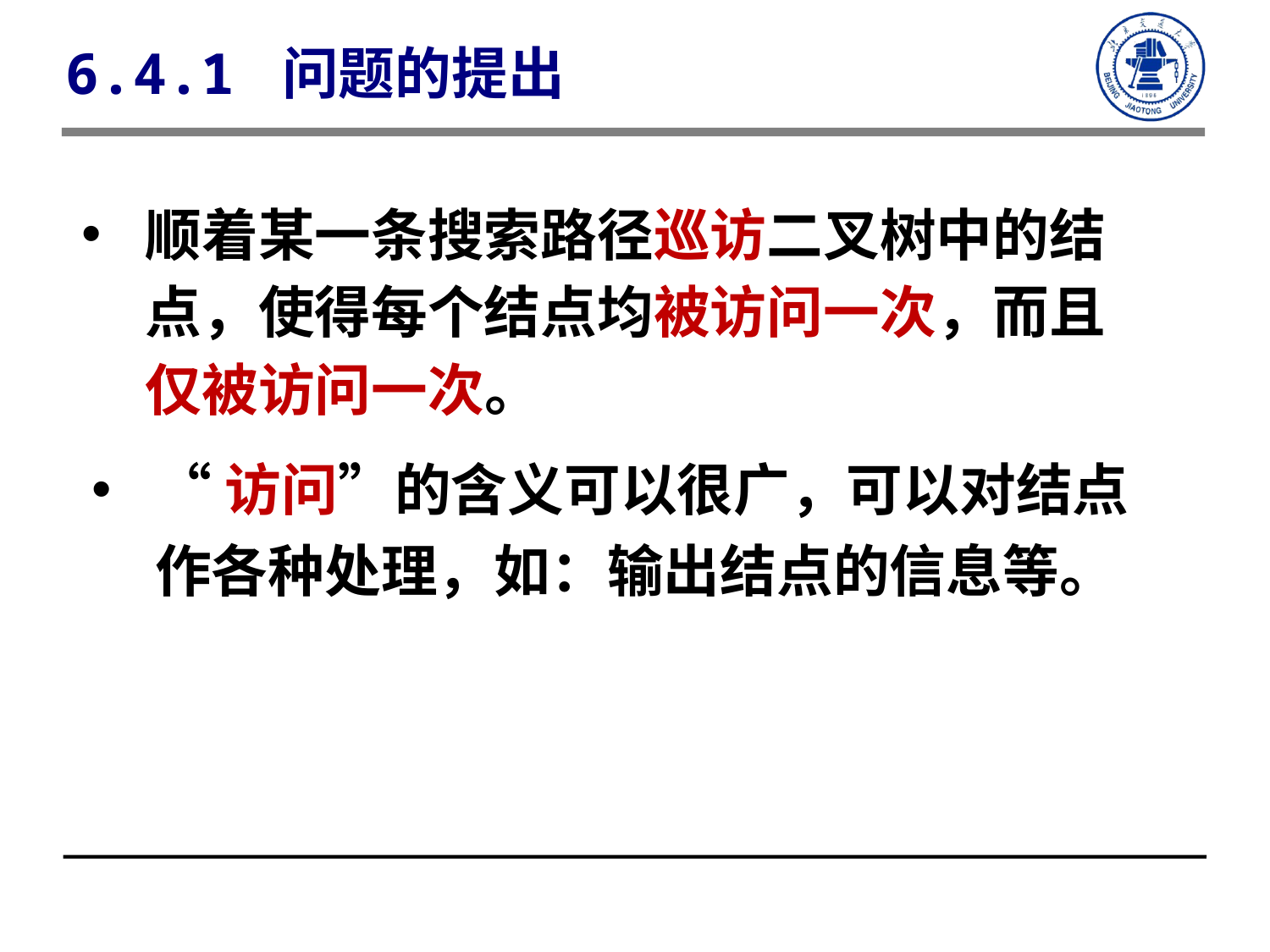

6.4.1 问题的提出
顺着某一条搜索路径巡访二叉树中的结点，使得每个结点均被访问一次，而且仅被访问一次。
“访问”的含义可以很广，可以对结点作各种处理，如：输出结点的信息等。